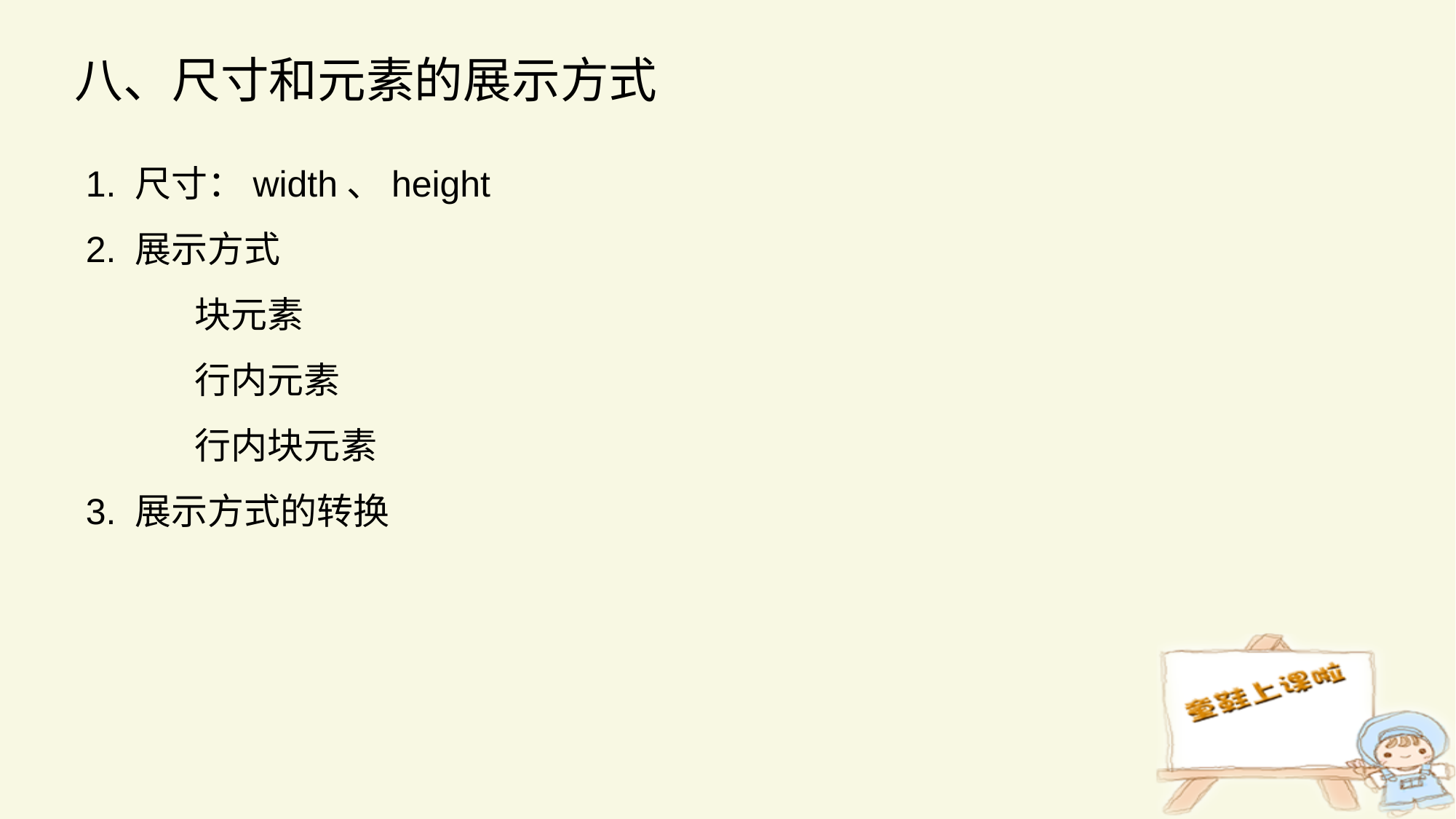

八、尺寸和元素的展示方式
1. 尺寸：width、height
2. 展示方式
	块元素
	行内元素
	行内块元素
3. 展示方式的转换